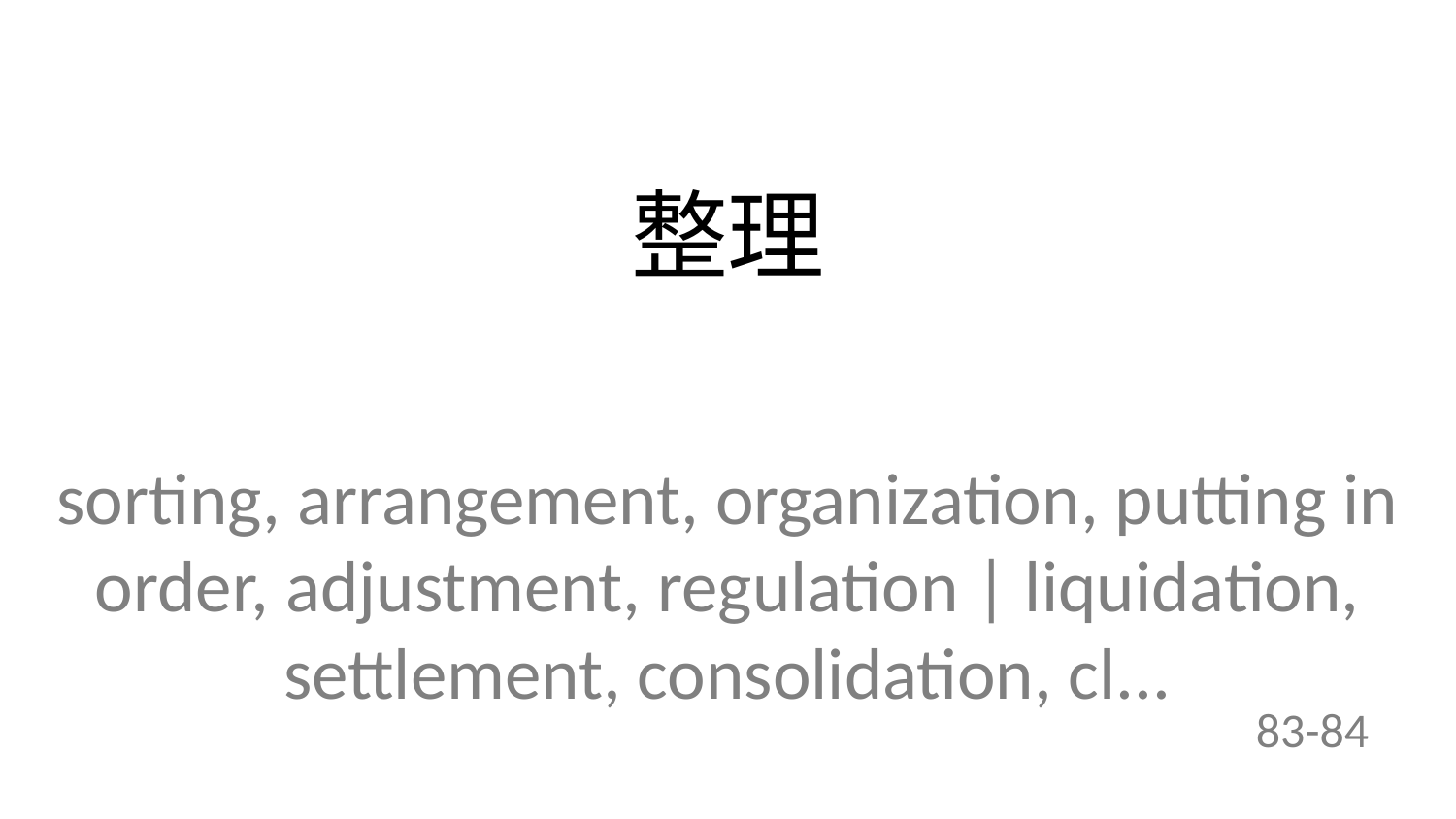

整理

sorting, arrangement, organization, putting in order, adjustment, regulation | liquidation, settlement, consolidation, cl...
83-84